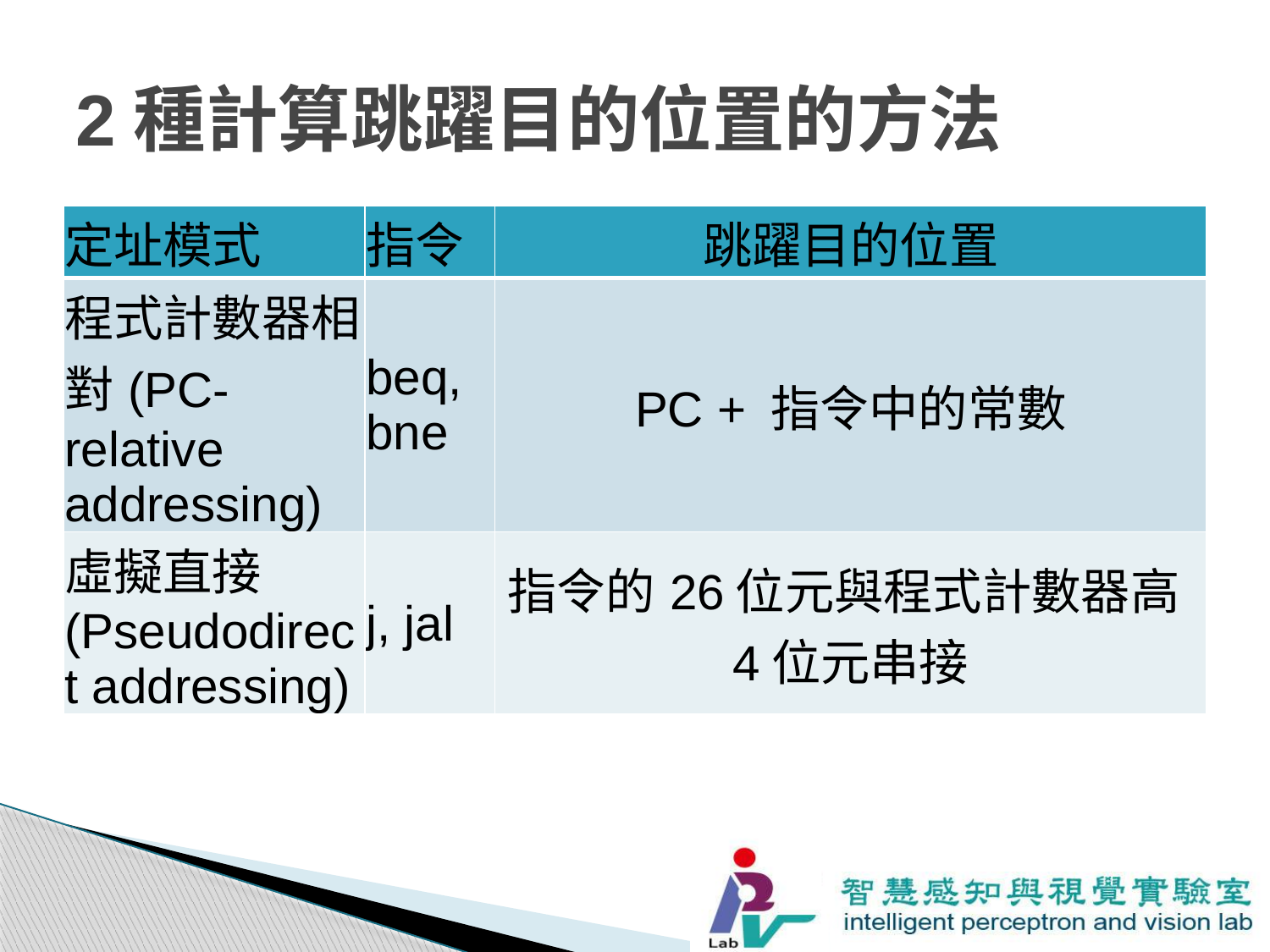

# 2種計算跳躍目的位置的方法
| 定址模式 | 指令 | 跳躍目的位置 |
| --- | --- | --- |
| 程式計數器相對(PC-relative addressing) | beq, bne | PC + 指令中的常數 |
| 虛擬直接(Pseudodirect addressing) | j, jal | 指令的26位元與程式計數器高4位元串接 |